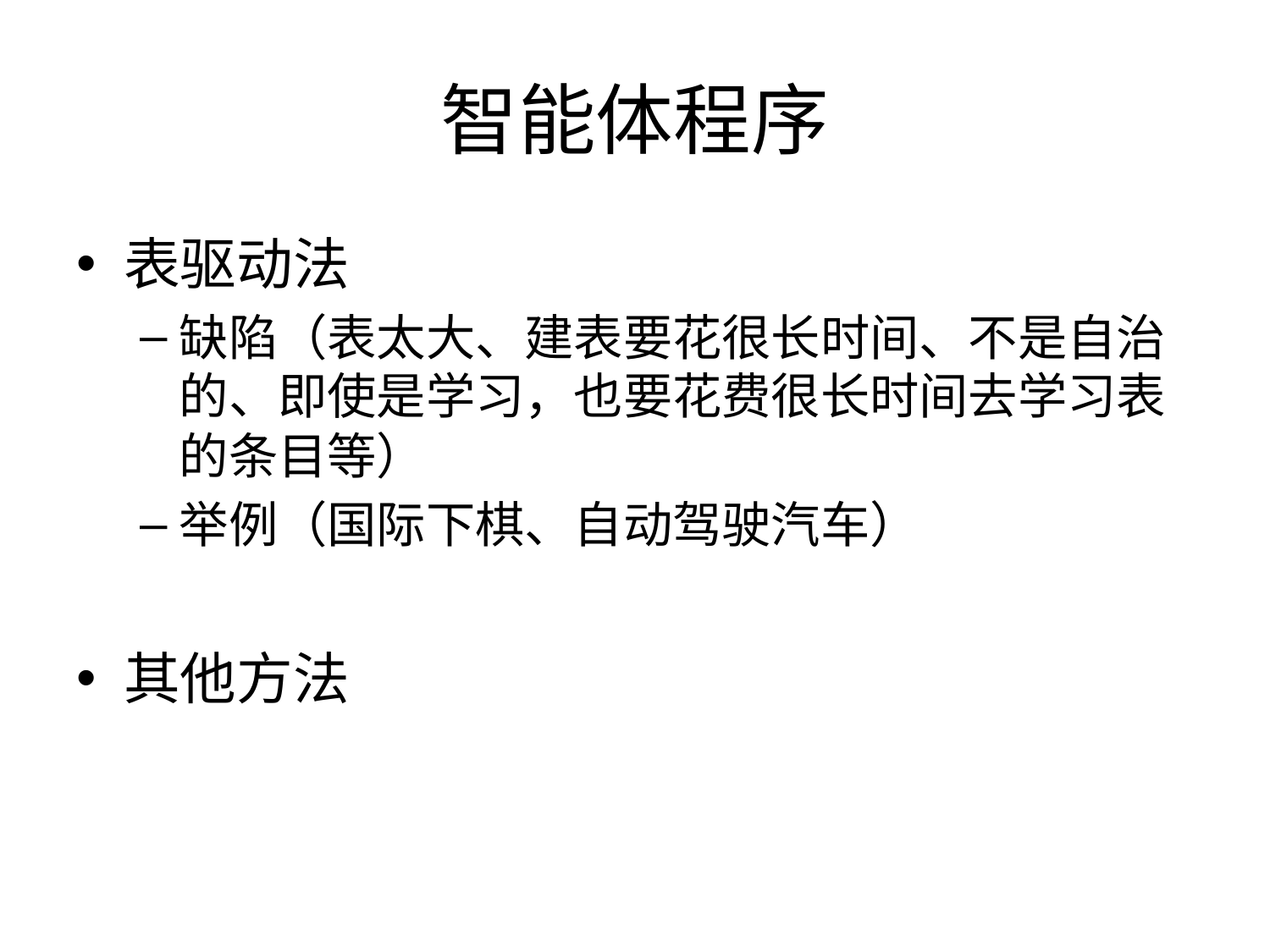

# 智能体程序
表驱动法
缺陷（表太大、建表要花很长时间、不是自治的、即使是学习，也要花费很长时间去学习表的条目等）
举例（国际下棋、自动驾驶汽车）

其他方法